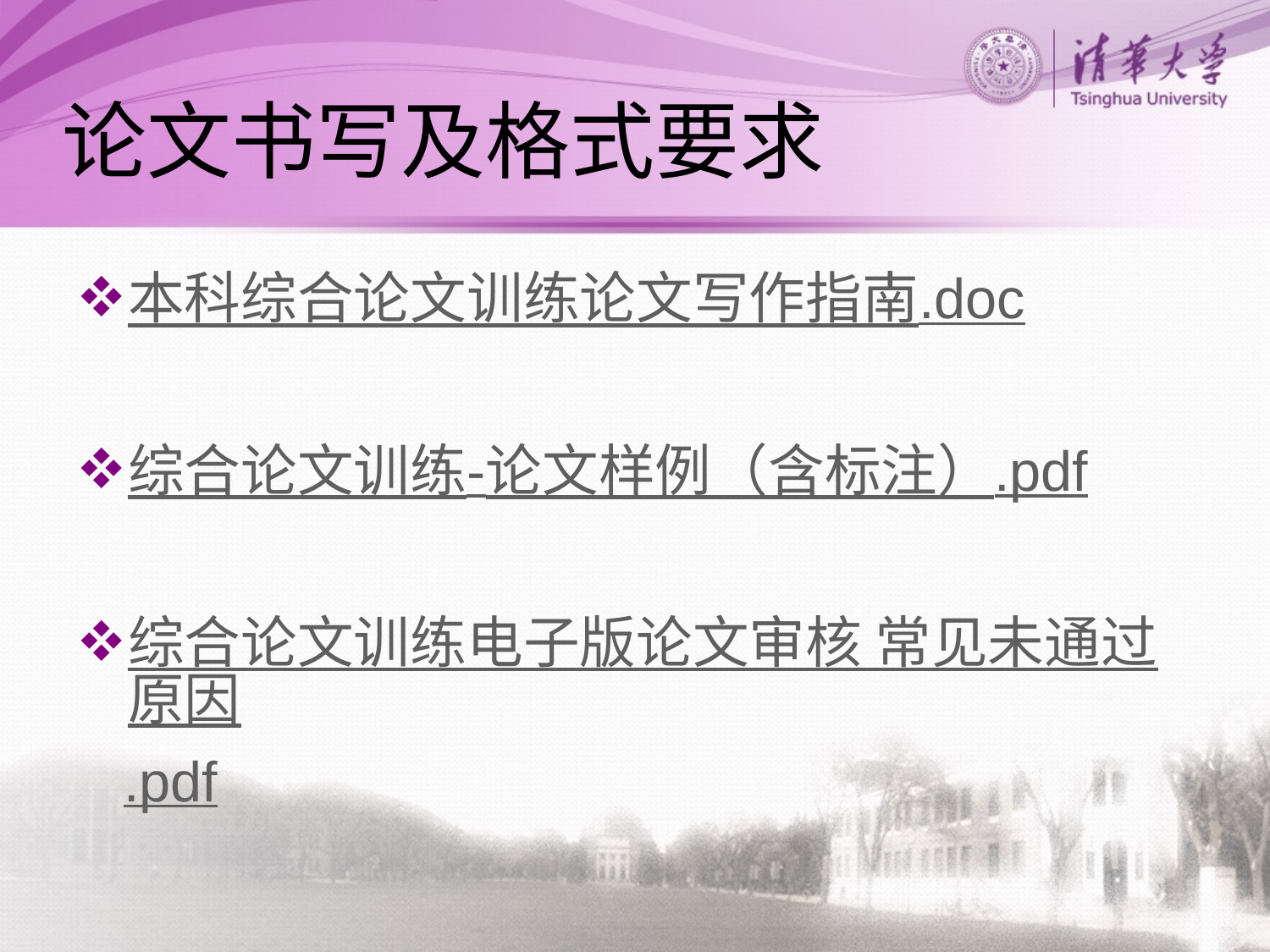

# 论文书写及格式要求
本科综合论文训练论文写作指南.doc

综合论文训练-论文样例（含标注）.pdf

综合论文训练电子版论文审核 常见未通过原因.pdf